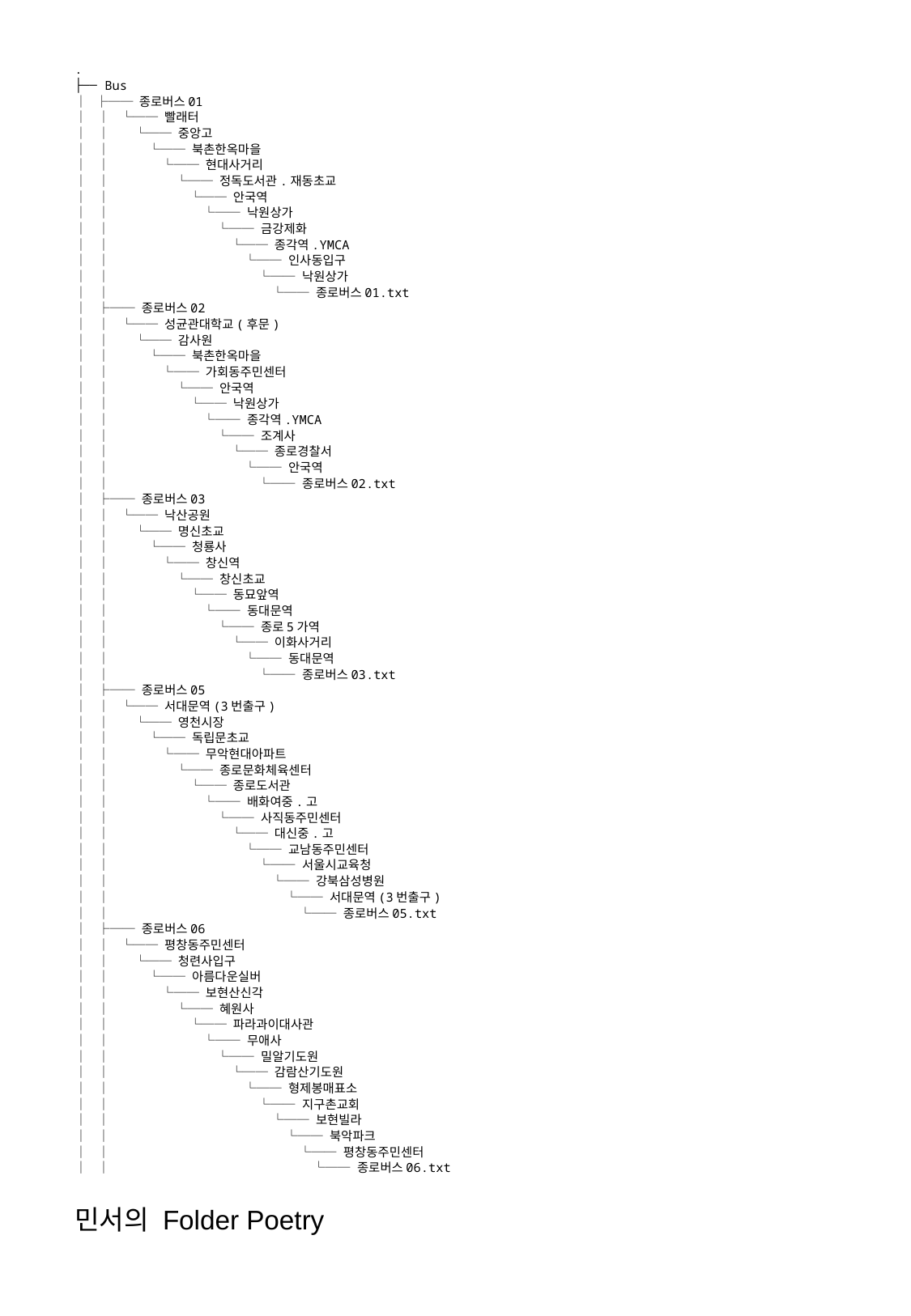

.
├── Bus
│   ├── 종로버스01
│   │   └── 빨래터
│   │       └── 중앙고
│   │           └── 북촌한옥마을
│   │               └── 현대사거리
│   │                   └── 정독도서관.재동초교
│   │                       └── 안국역
│   │                           └── 낙원상가
│   │                               └── 금강제화
│   │                                   └── 종각역.YMCA
│   │                                       └── 인사동입구
│   │                                           └── 낙원상가
│   │                                               └── 종로버스01.txt
│   ├── 종로버스02
│   │   └── 성균관대학교(후문)
│   │       └── 감사원
│   │           └── 북촌한옥마을
│   │               └── 가회동주민센터
│   │                   └── 안국역
│   │                       └── 낙원상가
│   │                           └── 종각역.YMCA
│   │                               └── 조계사
│   │                                   └── 종로경찰서
│   │                                       └── 안국역
│   │                                           └── 종로버스02.txt
│   ├── 종로버스03
│   │   └── 낙산공원
│   │       └── 명신초교
│   │           └── 청룡사
│   │               └── 창신역
│   │                   └── 창신초교
│   │                       └── 동묘앞역
│   │                           └── 동대문역
│   │                               └── 종로5가역
│   │                                   └── 이화사거리
│   │                                       └── 동대문역
│   │                                           └── 종로버스03.txt
│   ├── 종로버스05
│   │   └── 서대문역(3번출구)
│   │       └── 영천시장
│   │           └── 독립문초교
│   │               └── 무악현대아파트
│   │                   └── 종로문화체육센터
│   │                       └── 종로도서관
│   │                           └── 배화여중.고
│   │                               └── 사직동주민센터
│   │                                   └── 대신중.고
│   │                                       └── 교남동주민센터
│   │                                           └── 서울시교육청
│   │                                               └── 강북삼성병원
│   │                                                   └── 서대문역(3번출구)
│   │                                                       └── 종로버스05.txt
│   ├── 종로버스06
│   │   └── 평창동주민센터
│   │       └── 청련사입구
│   │           └── 아름다운실버
│   │               └── 보현산신각
│   │                   └── 혜원사
│   │                       └── 파라과이대사관
│   │                           └── 무애사
│   │                               └── 밀알기도원
│   │                                   └── 감람산기도원
│   │                                       └── 형제봉매표소
│   │                                           └── 지구촌교회
│   │                                               └── 보현빌라
│   │                                                   └── 북악파크
│   │                                                       └── 평창동주민센터
│   │                                                           └── 종로버스06.txt

# 민서의 Folder Poetry